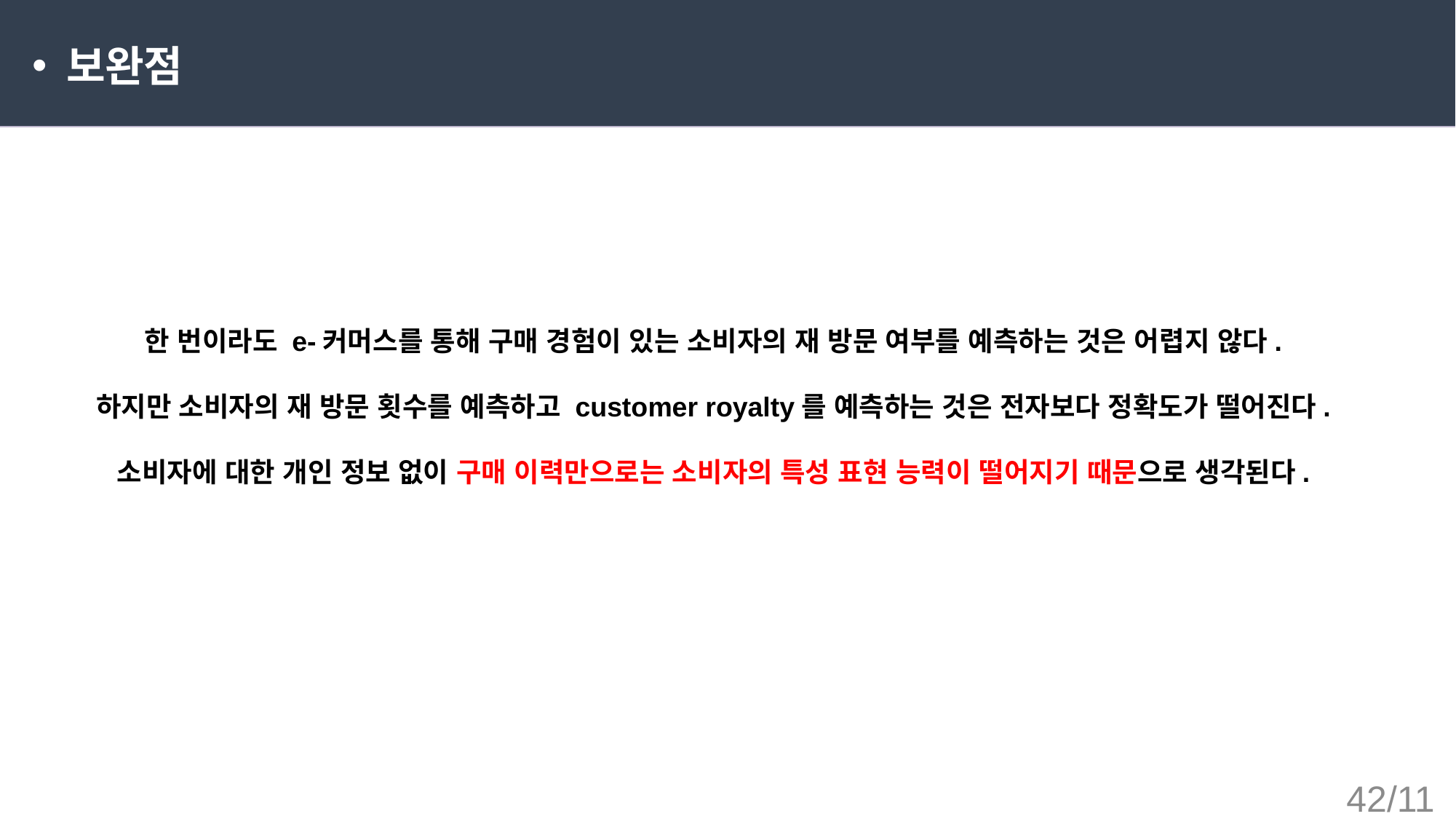

보완점
한 번이라도 e-커머스를 통해 구매 경험이 있는 소비자의 재 방문 여부를 예측하는 것은 어렵지 않다.

하지만 소비자의 재 방문 횟수를 예측하고 customer royalty를 예측하는 것은 전자보다 정확도가 떨어진다.

소비자에 대한 개인 정보 없이 구매 이력만으로는 소비자의 특성 표현 능력이 떨어지기 때문으로 생각된다.
42/11